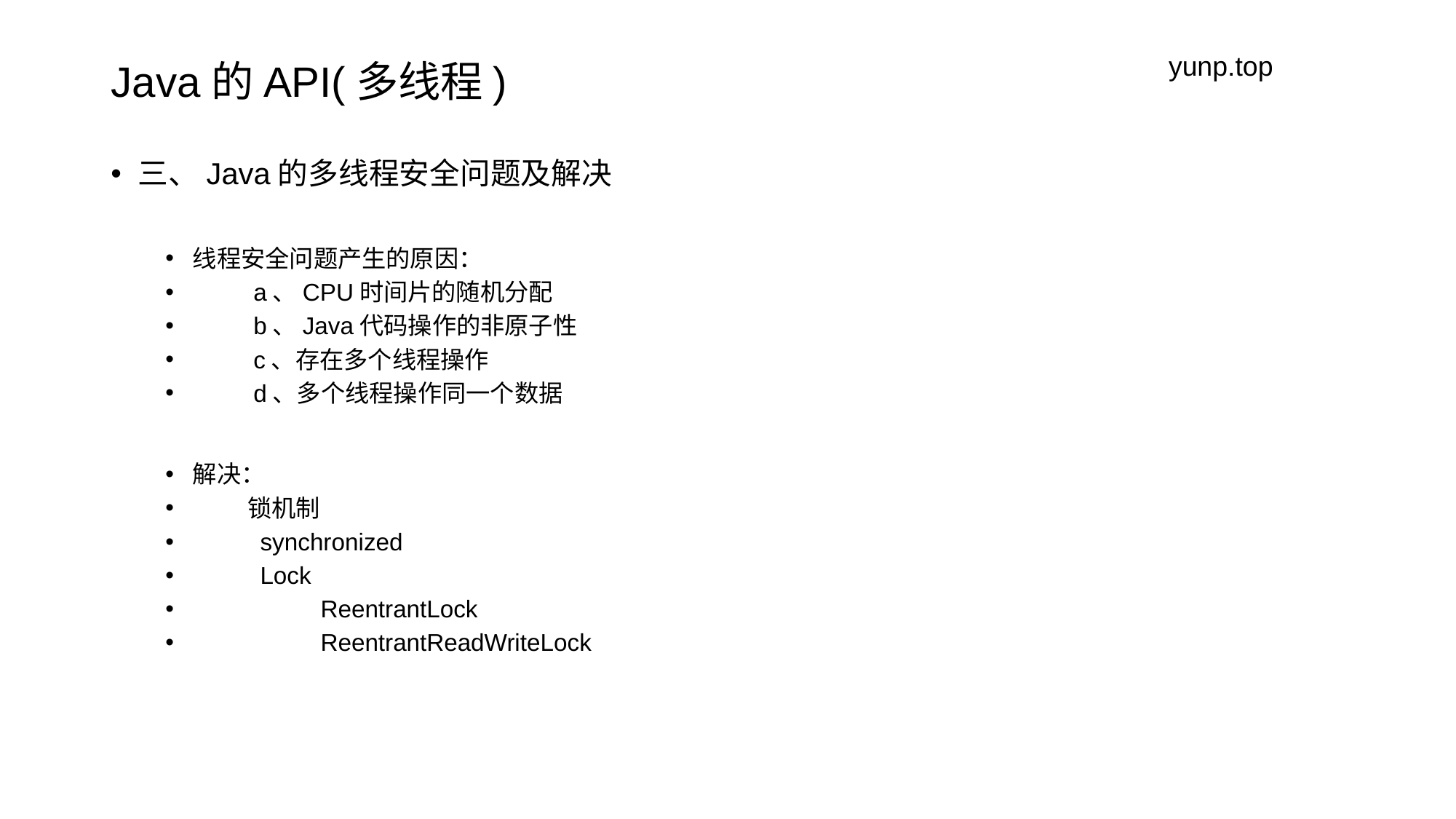

# Java的API(多线程)
yunp.top
三、Java的多线程安全问题及解决

线程安全问题产生的原因：
         a、CPU时间片的随机分配
         b、Java代码操作的非原子性
         c、存在多个线程操作
         d、多个线程操作同一个数据

解决：
         锁机制
          synchronized
          Lock
                   ReentrantLock
                   ReentrantReadWriteLock